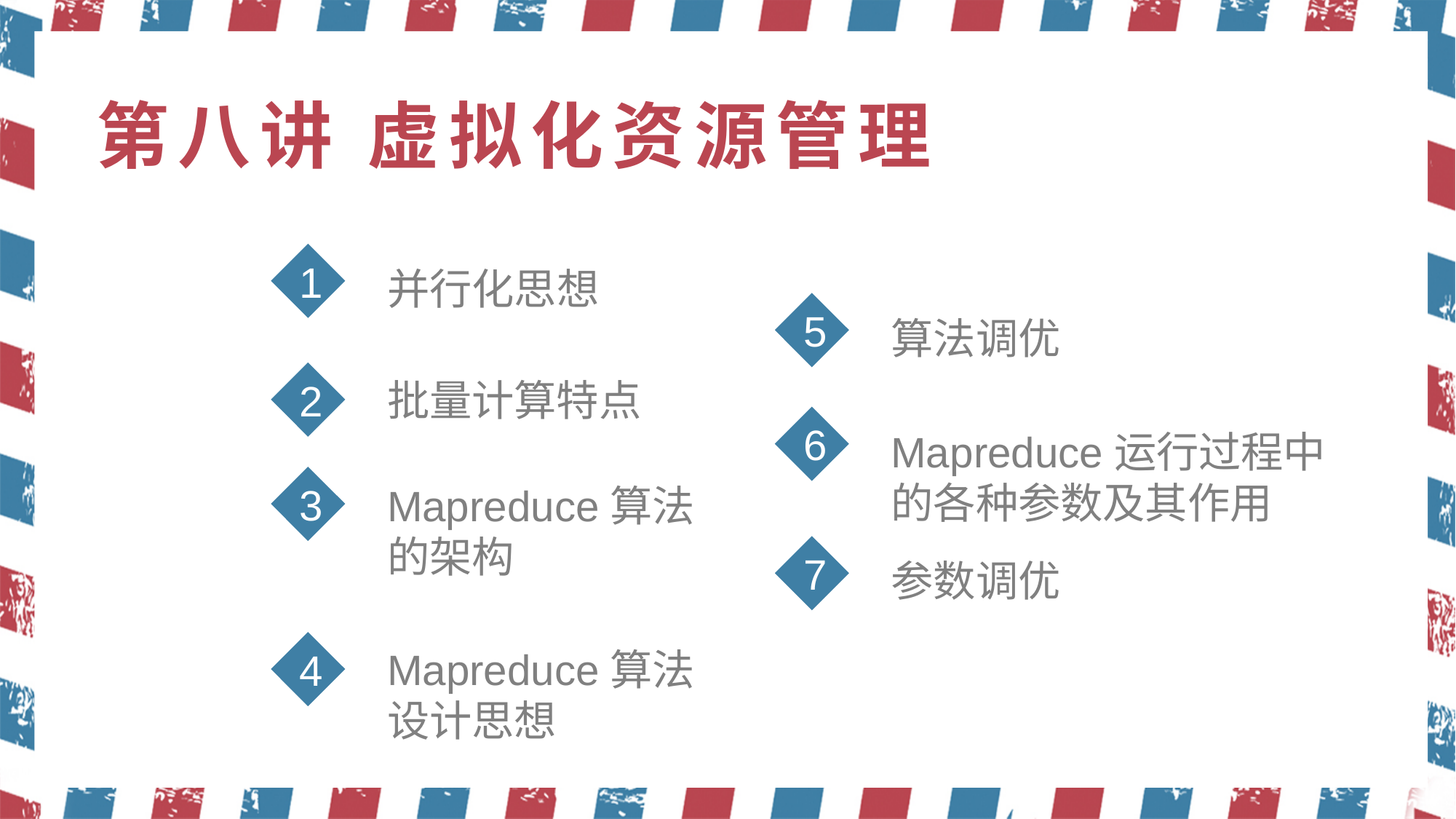

第八讲 虚拟化资源管理
1
并行化思想
5
算法调优
2
批量计算特点
6
Mapreduce运行过程中的各种参数及其作用
3
Mapreduce算法的架构
7
参数调优
4
Mapreduce算法设计思想